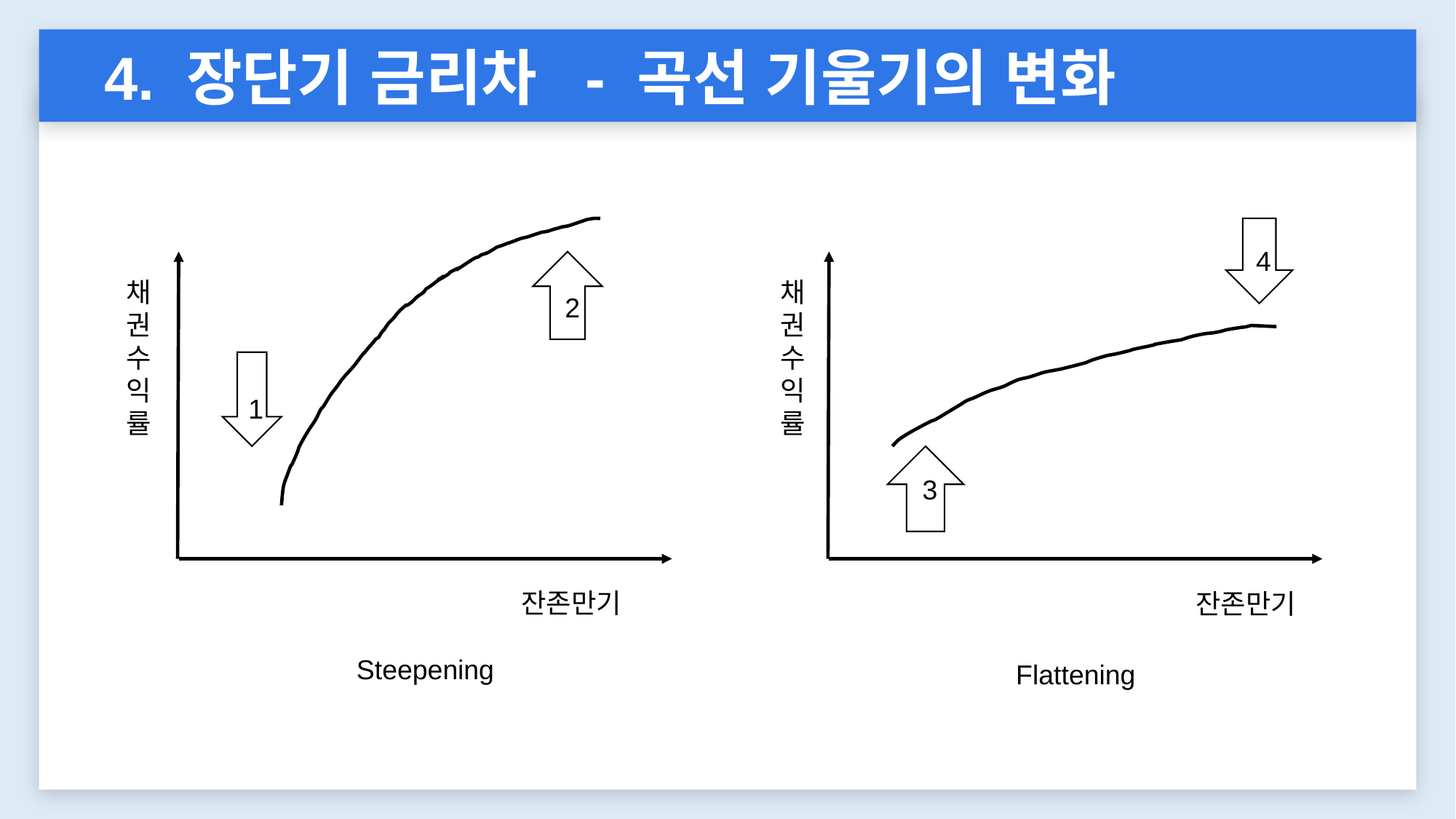

4. 장단기 금리차  - 곡선 기울기의 변화

4

채
권
수
익
률
채
권
수
익
률
2

1

3
잔존만기
잔존만기
Steepening
Flattening